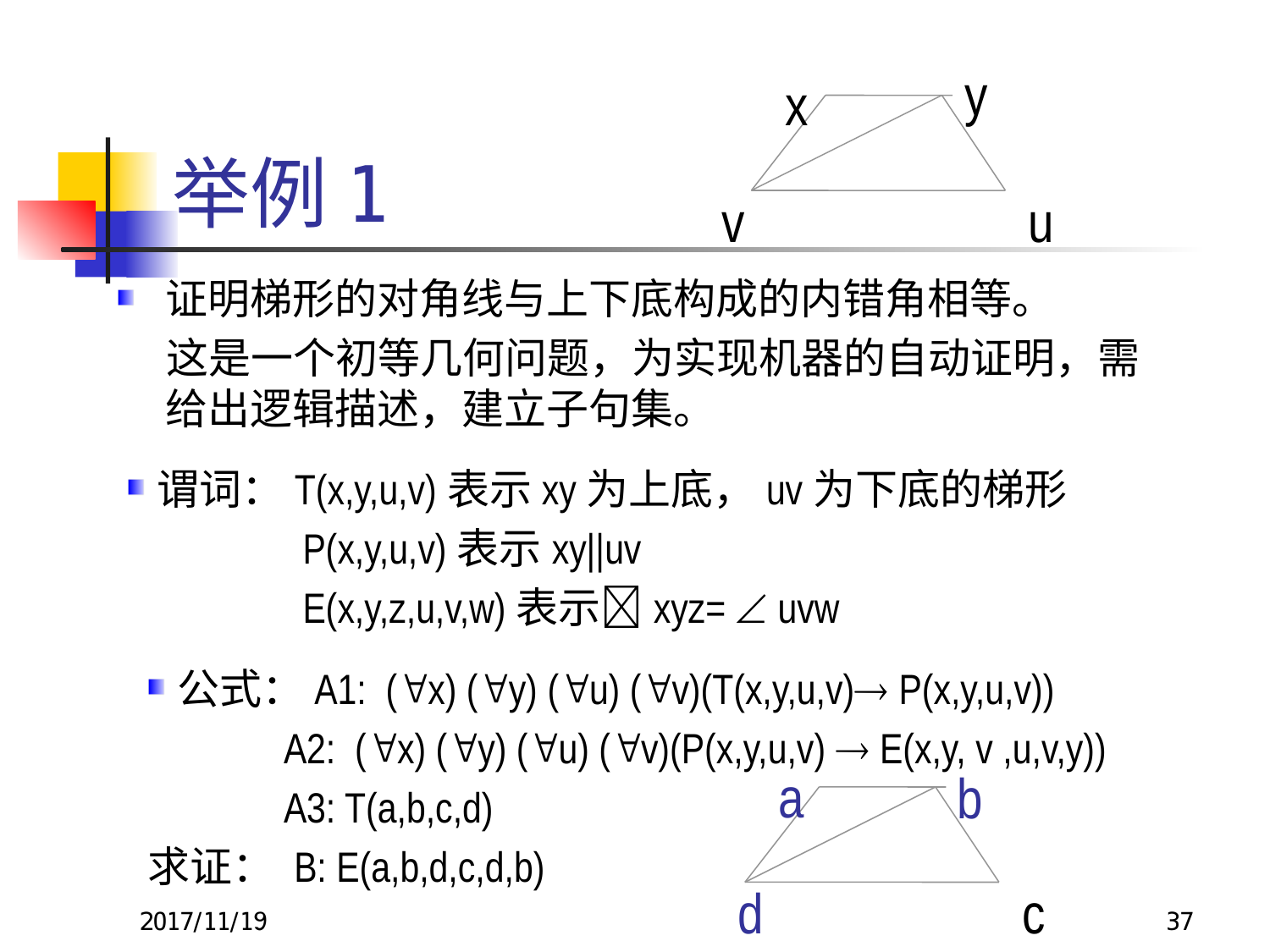

y
x
# 举例1

v
u

证明梯形的对角线与上下底构成的内错角相等。
    这是一个初等几何问题，为实现机器的自动证明，需给出逻辑描述，建立子句集。
谓词：T(x,y,u,v)表示xy为上底，uv为下底的梯形
                  P(x,y,u,v)表示xy||uv
                  E(x,y,z,u,v,w)表示∠xyz= ∠ uvw
公式：A1:  (∀x) (∀y) (∀u) (∀v)(T(x,y,u,v)→ P(x,y,u,v))
              A2:  (∀x) (∀y) (∀u) (∀v)(P(x,y,u,v) → E(x,y, v ,u,v,y))
              A3: T(a,b,c,d)
求证： B: E(a,b,d,c,d,b)
a
b

d
c
2017/11/19
37